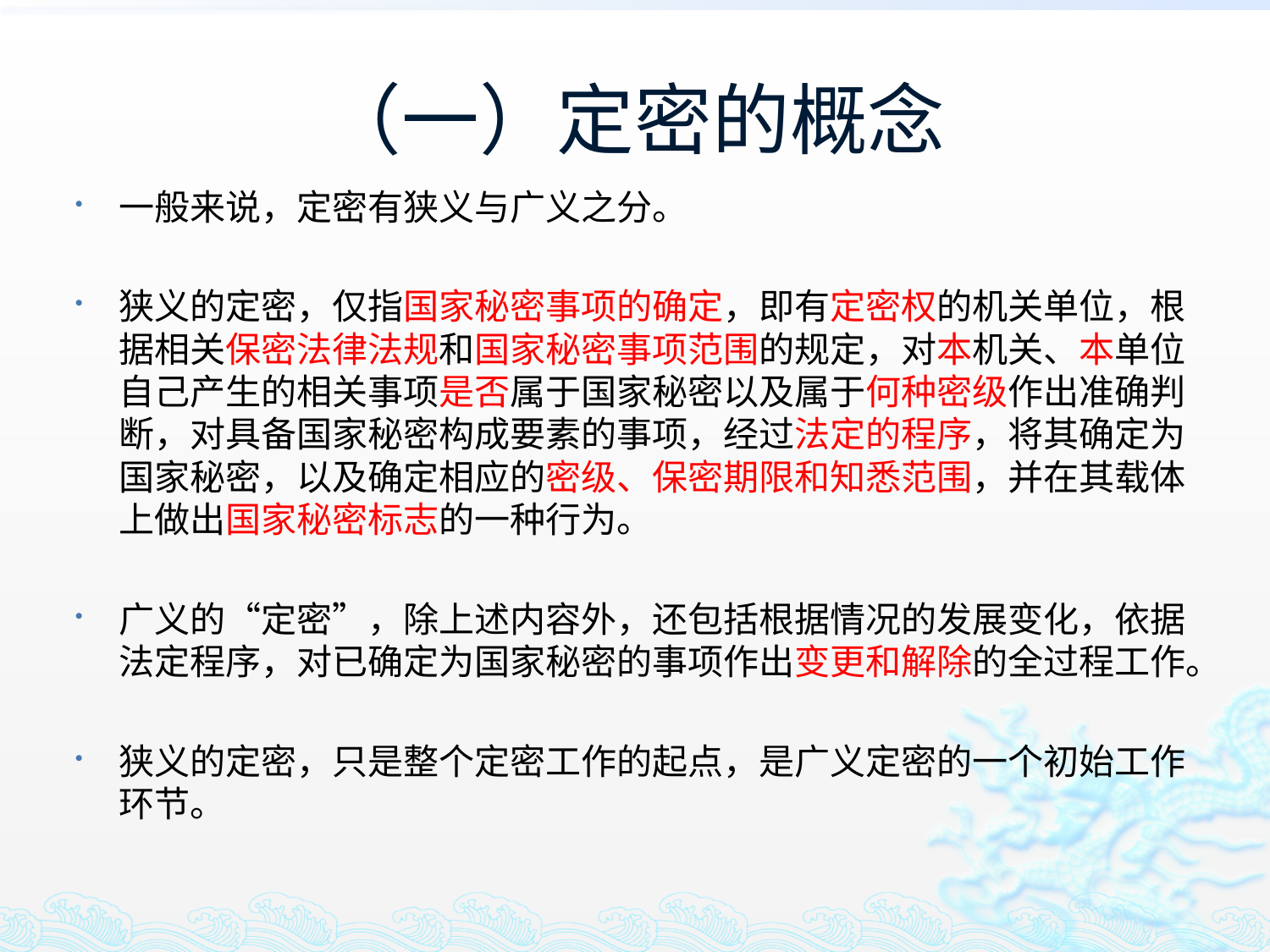

# （一）定密的概念
一般来说，定密有狭义与广义之分。

狭义的定密，仅指国家秘密事项的确定，即有定密权的机关单位，根据相关保密法律法规和国家秘密事项范围的规定，对本机关、本单位自己产生的相关事项是否属于国家秘密以及属于何种密级作出准确判断，对具备国家秘密构成要素的事项，经过法定的程序，将其确定为国家秘密，以及确定相应的密级、保密期限和知悉范围，并在其载体上做出国家秘密标志的一种行为。

广义的“定密”，除上述内容外，还包括根据情况的发展变化，依据法定程序，对已确定为国家秘密的事项作出变更和解除的全过程工作。

狭义的定密，只是整个定密工作的起点，是广义定密的一个初始工作环节。